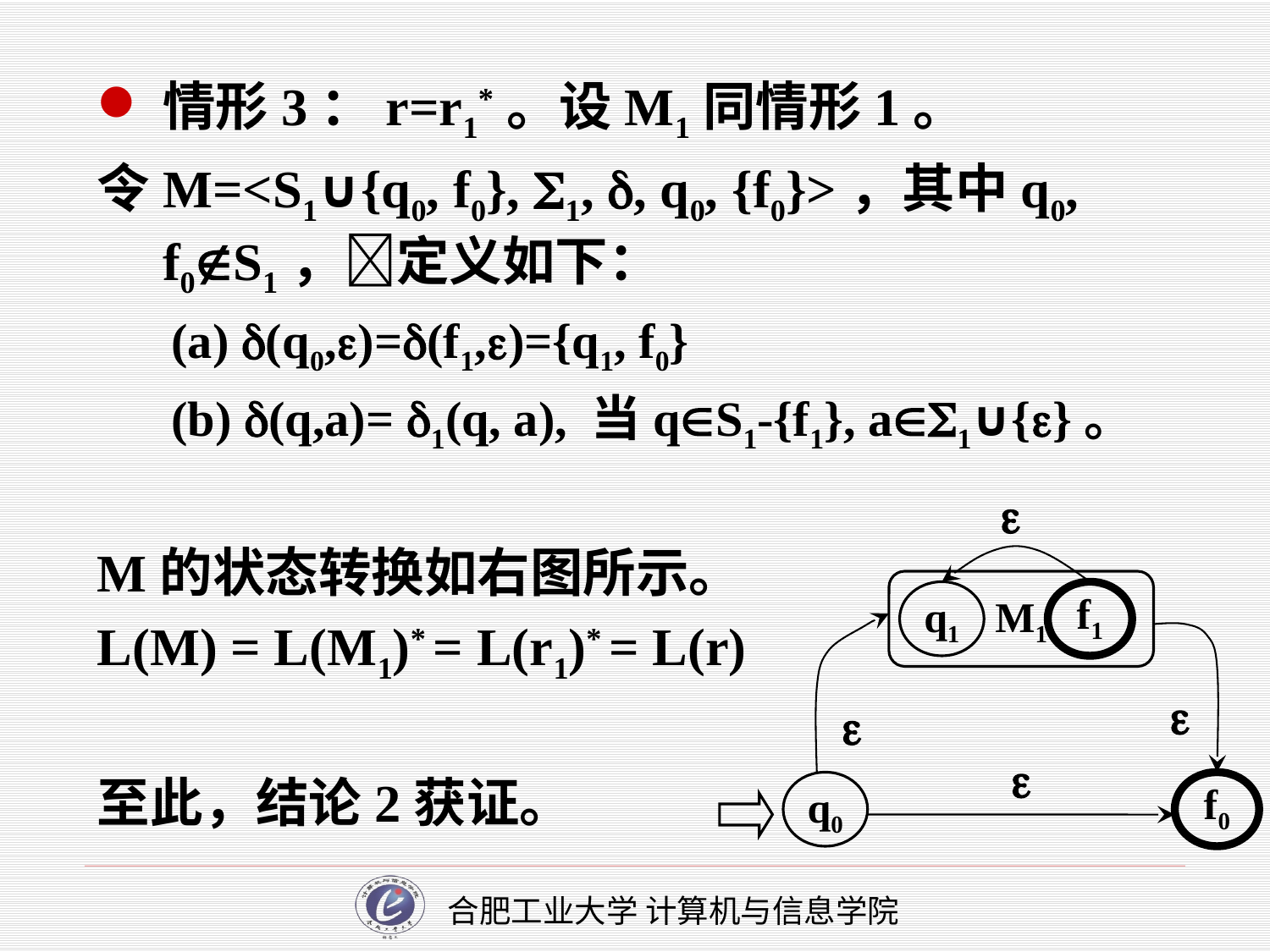

情形3：r=r1*。设M1同情形1。
令M=<S1∪{q0, f0}, Σ1, δ, q0, {f0}>，其中q0, f0∉S1，δ定义如下：
(a) δ(q0,ε)=δ(f1,ε)={q1, f0}
(b) δ(q,a)= δ1(q, a), 当q∈S1-{f1}, a∈Σ1∪{ε}。

M的状态转换如右图所示。
L(M) = L(M1)* = L(r1)* = L(r)

至此，结论2获证。
ε

M1
q1
f1

ε
ε
ε
q0
f0

85